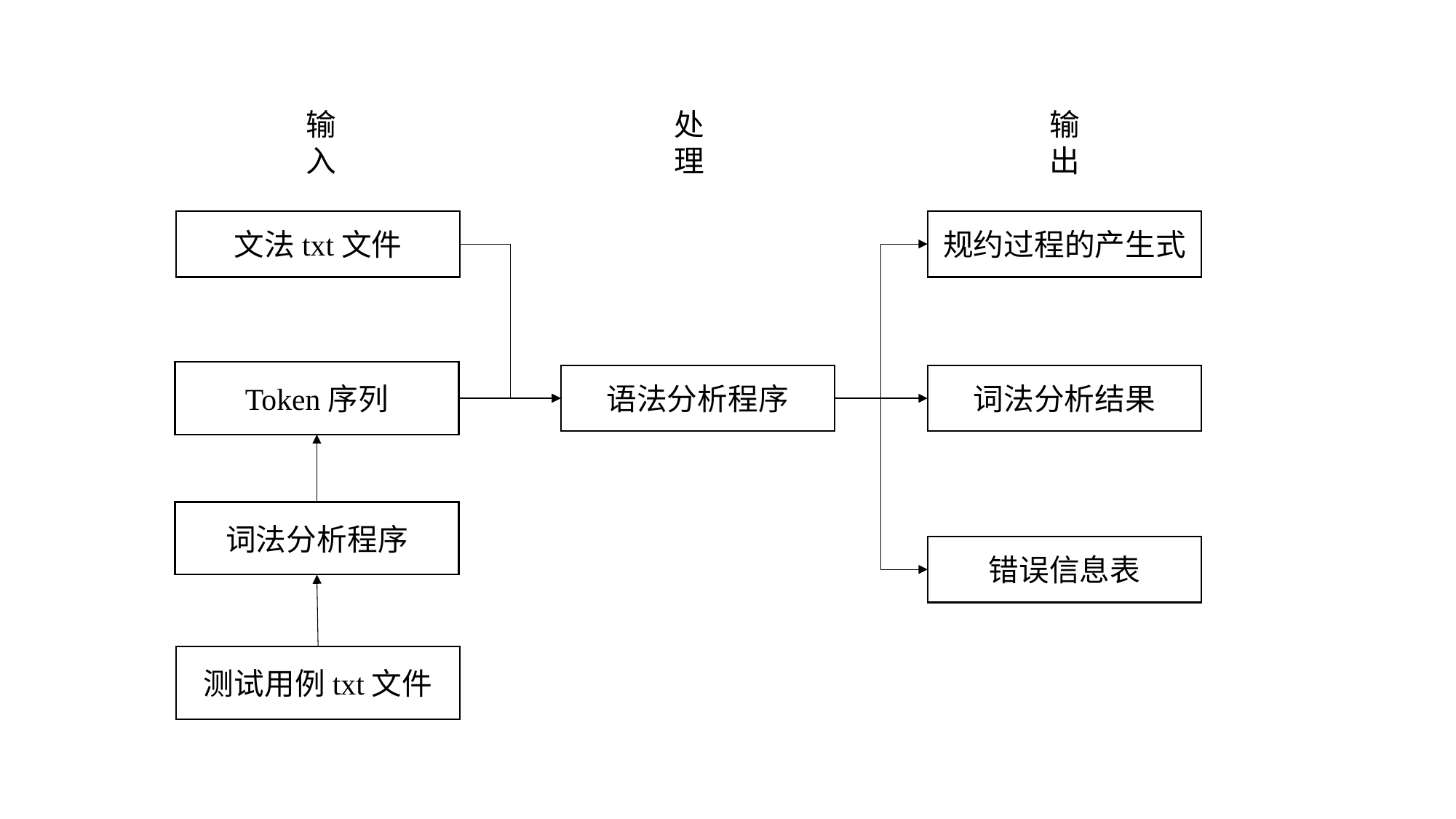

输入
处理
输出
文法txt文件
规约过程的产生式
Token序列
语法分析程序
词法分析结果
词法分析程序
错误信息表
测试用例txt文件